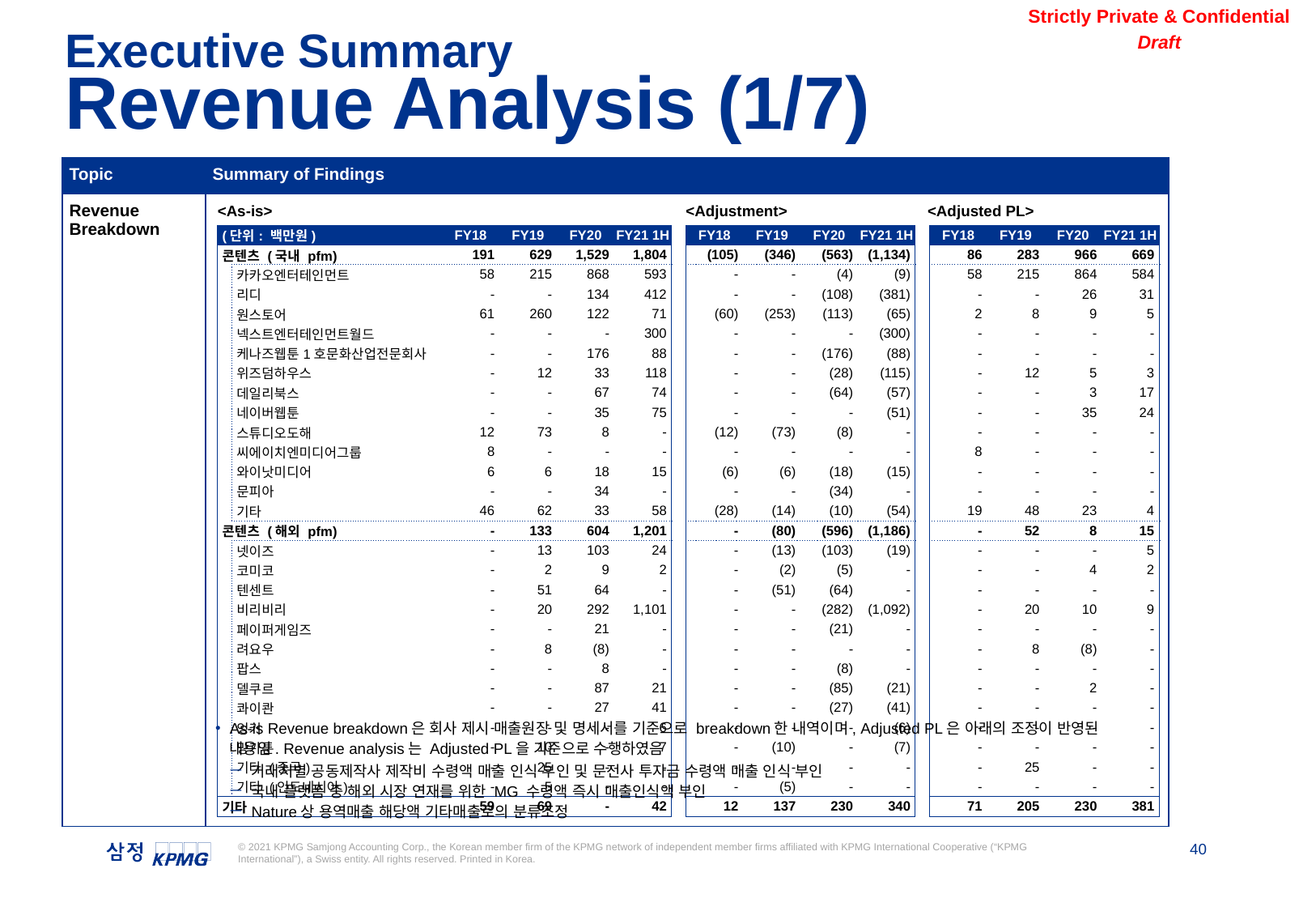

Executive Summary
Revenue Analysis (1/7)
| Topic | Summary of Findings |
| --- | --- |
| Revenue Breakdown |  |
<As-is>
<Adjustment>
<Adjusted PL>
| (단위: 백만원) |  | FY18 | FY19 | FY20 | FY21 1H |  | FY18 | FY19 | FY20 | FY21 1H |  | FY18 | FY19 | FY20 | FY21 1H |
| --- | --- | --- | --- | --- | --- | --- | --- | --- | --- | --- | --- | --- | --- | --- | --- |
| 콘텐츠 (국내 pfm) |  | 191 | 629 | 1,529 | 1,804 |  | (105) | (346) | (563) | (1,134) |  | 86 | 283 | 966 | 669 |
|  | 카카오엔터테인먼트 | 58 | 215 | 868 | 593 |  | - | - | (4) | (9) |  | 58 | 215 | 864 | 584 |
|  | 리디 | - | - | 134 | 412 |  | - | - | (108) | (381) |  | - | - | 26 | 31 |
|  | 원스토어 | 61 | 260 | 122 | 71 |  | (60) | (253) | (113) | (65) |  | 2 | 8 | 9 | 5 |
|  | 넥스트엔터테인먼트월드 | - | - | - | 300 |  | - | - | - | (300) |  | - | - | - | - |
|  | 케나즈웹툰1호문화산업전문회사 | - | - | 176 | 88 |  | - | - | (176) | (88) |  | - | - | - | - |
|  | 위즈덤하우스 | - | 12 | 33 | 118 |  | - | - | (28) | (115) |  | - | 12 | 5 | 3 |
|  | 데일리북스 | - | - | 67 | 74 |  | - | - | (64) | (57) |  | - | - | 3 | 17 |
|  | 네이버웹툰 | - | - | 35 | 75 |  | - | - | - | (51) |  | - | - | 35 | 24 |
|  | 스튜디오도해 | 12 | 73 | 8 | - |  | (12) | (73) | (8) | - |  | - | - | - | - |
|  | 씨에이치엔미디어그룹 | 8 | - | - | - |  | - | - | - | - |  | 8 | - | - | - |
|  | 와이낫미디어 | 6 | 6 | 18 | 15 |  | (6) | (6) | (18) | (15) |  | - | - | - | - |
|  | 문피아 | - | - | 34 | - |  | - | - | (34) | - |  | - | - | - | - |
|  | 기타 | 46 | 62 | 33 | 58 |  | (28) | (14) | (10) | (54) |  | 19 | 48 | 23 | 4 |
| 콘텐츠 (해외 pfm) |  | - | 133 | 604 | 1,201 |  | - | (80) | (596) | (1,186) |  | - | 52 | 8 | 15 |
|  | 넷이즈 | - | 13 | 103 | 24 |  | - | (13) | (103) | (19) |  | - | - | - | 5 |
|  | 코미코 | - | 2 | 9 | 2 |  | - | (2) | (5) | - |  | - | - | 4 | 2 |
|  | 텐센트 | - | 51 | 64 | - |  | - | (51) | (64) | - |  | - | - | - | - |
|  | 비리비리 | - | 20 | 292 | 1,101 |  | - | - | (282) | (1,092) |  | - | 20 | 10 | 9 |
|  | 페이퍼게임즈 | - | - | 21 | - |  | - | - | (21) | - |  | - | - | - | - |
|  | 려요우 | - | 8 | (8) | - |  | - | - | - | - |  | - | 8 | (8) | - |
|  | 팝스 | - | - | 8 | - |  | - | - | (8) | - |  | - | - | - | - |
|  | 델쿠르 | - | - | 87 | 21 |  | - | - | (85) | (21) |  | - | - | 2 | - |
|  | 콰이콴 | - | - | 27 | 41 |  | - | - | (27) | (41) |  | - | - | - | - |
|  | 잉커 | - | - | - | 6 |  | - | - | - | (6) |  | - | - | - | - |
|  | 망가툰 | - | 10 | - | 7 |  | - | (10) | - | (7) |  | - | - | - | - |
|  | 기타 (중국) | - | 25 | - | - |  | - | - | - | - |  | - | 25 | - | - |
|  | 기타 (인도네시아) | - | 5 | - | - |  | - | (5) | - | - |  | - | - | - | - |
| 기타 |  | 59 | 69 | - | 42 |  | 12 | 137 | 230 | 340 |  | 71 | 205 | 230 | 381 |
As-is Revenue breakdown은 회사 제시 매출원장 및 명세서를 기준으로 breakdown한 내역이며, Adjusted PL은 아래의 조정이 반영된 내용임. Revenue analysis는 Adjusted PL을 기준으로 수행하였음
거래처별 공동제작사 제작비 수령액 매출 인식 부인 및 문전사 투자금 수령액 매출 인식 부인
국내 플랫폼 중 해외 시장 연재를 위한 MG 수령액 즉시 매출인식액 부인
Nature상 용역매출 해당액 기타매출로의 분류조정